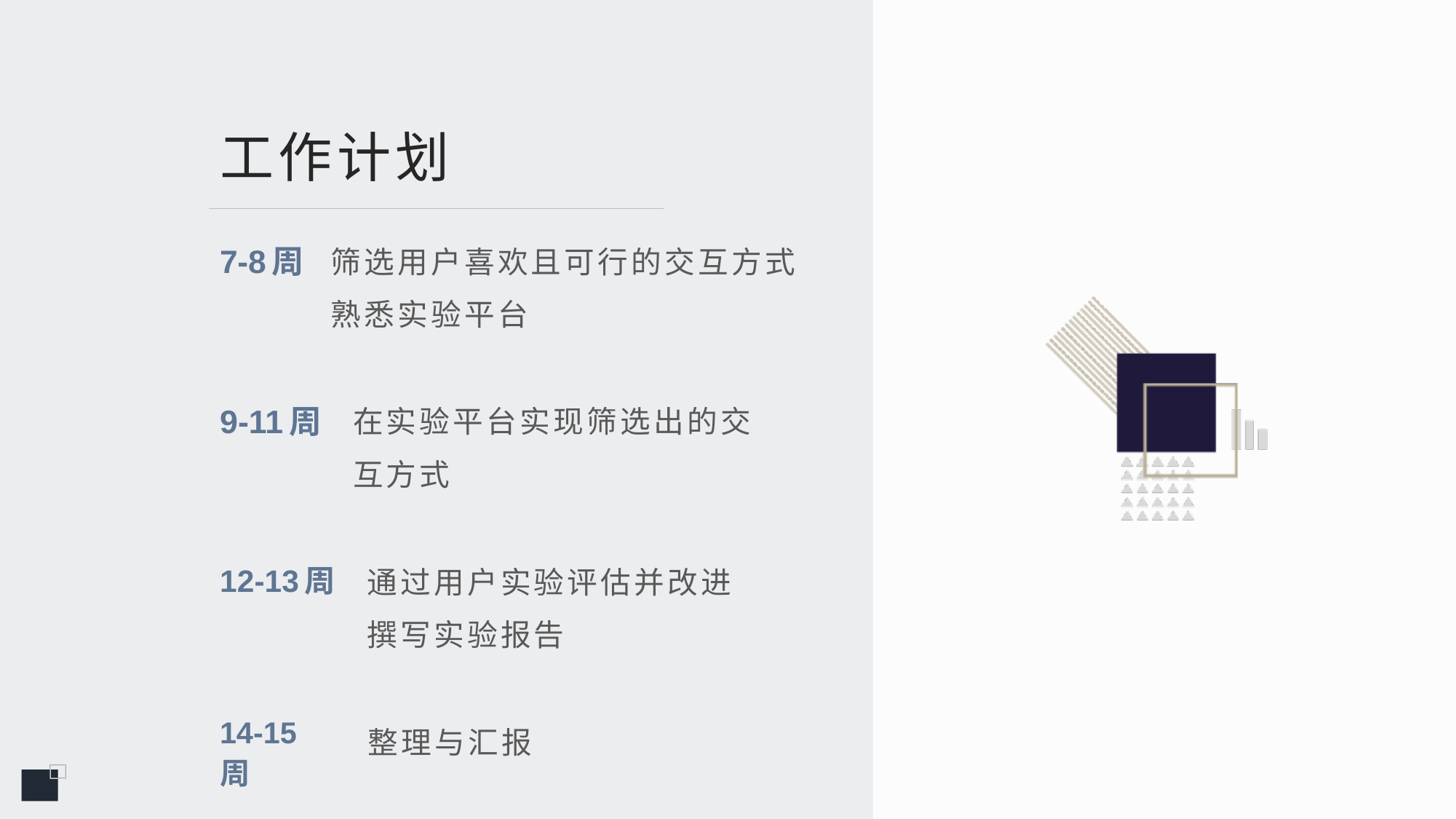

工作计划
筛选用户喜欢且可行的交互方式
熟悉实验平台
7-8周
在实验平台实现筛选出的交互方式
9-11周
通过用户实验评估并改进
撰写实验报告
12-13周
整理与汇报
14-15周